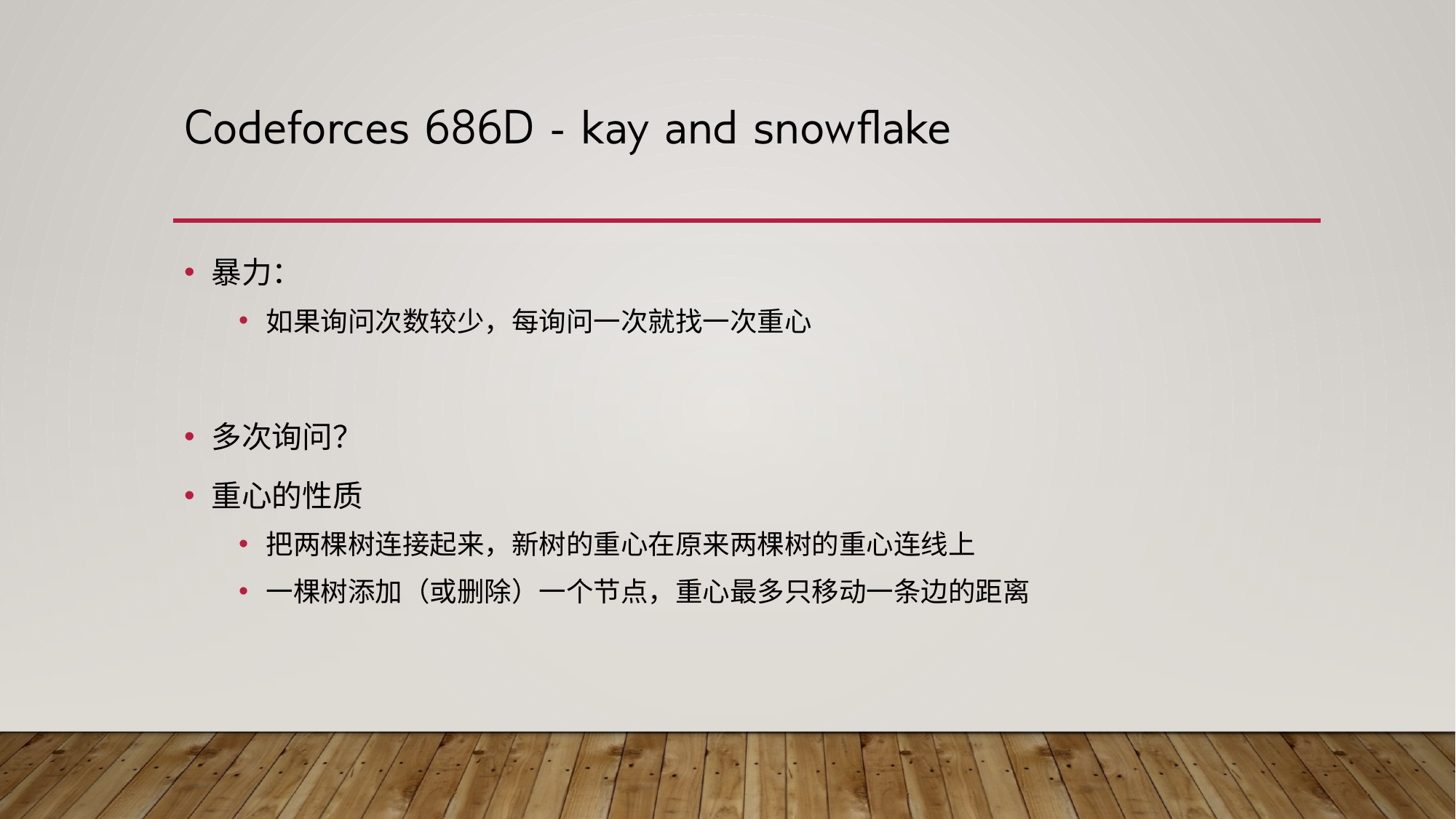

# Codeforces 686D - kay and snowflake
暴力：
如果询问次数较少，每询问一次就找一次重心

多次询问？
重心的性质
把两棵树连接起来，新树的重心在原来两棵树的重心连线上
一棵树添加（或删除）一个节点，重心最多只移动一条边的距离